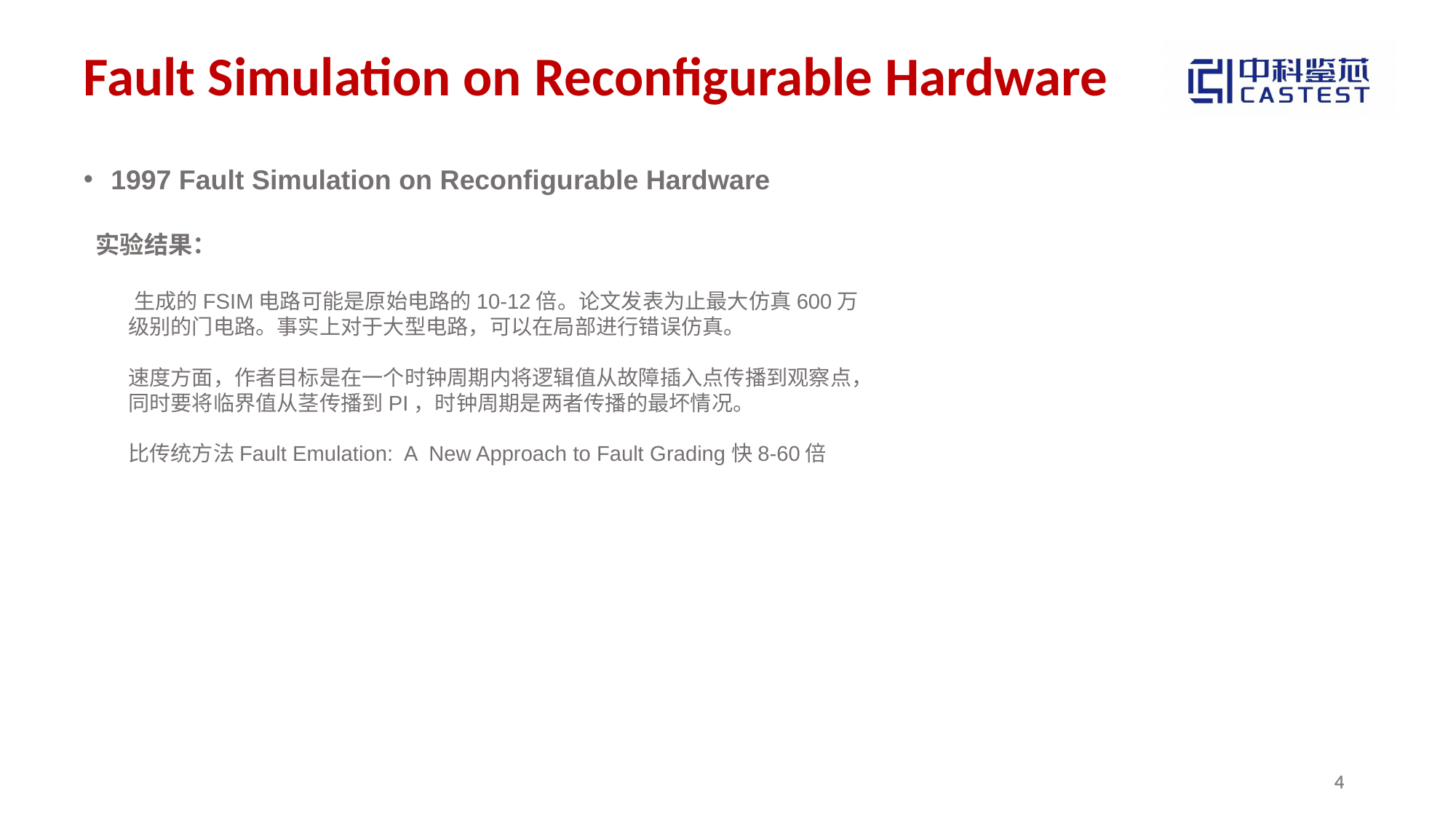

# Fault Simulation on Reconfigurable Hardware
1997 Fault Simulation on Reconfigurable Hardware
实验结果：

       生成的FSIM电路可能是原始电路的10-12倍。论文发表为止最大仿真600万级别的门电路。事实上对于大型电路，可以在局部进行错误仿真。

	速度方面，作者目标是在一个时钟周期内将逻辑值从故障插入点传播到观察点，同时要将临界值从茎传播到PI，时钟周期是两者传播的最坏情况。

	比传统方法Fault Emulation:  A  New Approach to Fault Grading快8-60倍